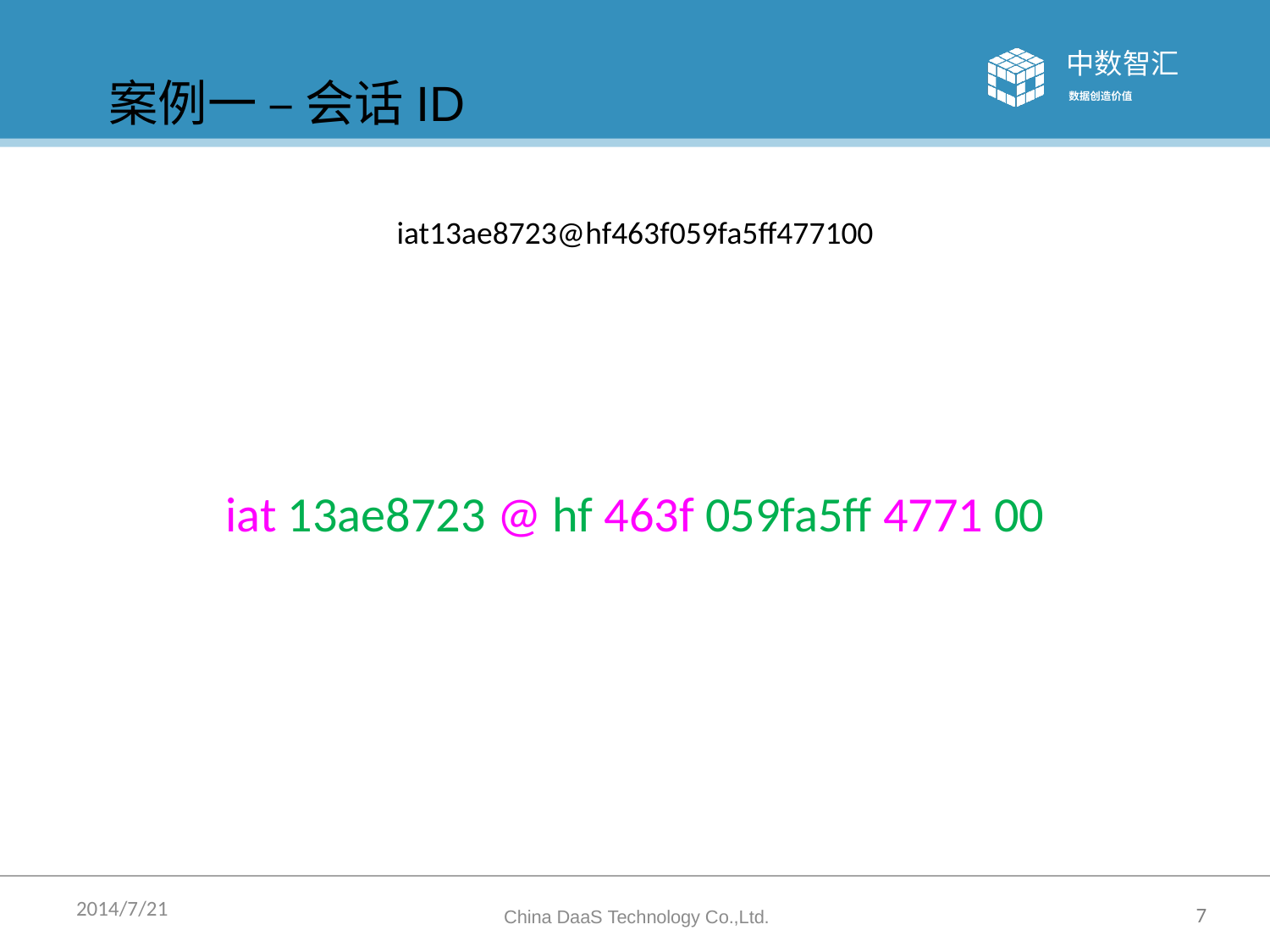

案例一 – 会话ID
iat13ae8723@hf463f059fa5ff477100
iat 13ae8723 @ hf 463f 059fa5ff 4771 00
2014/7/21
7